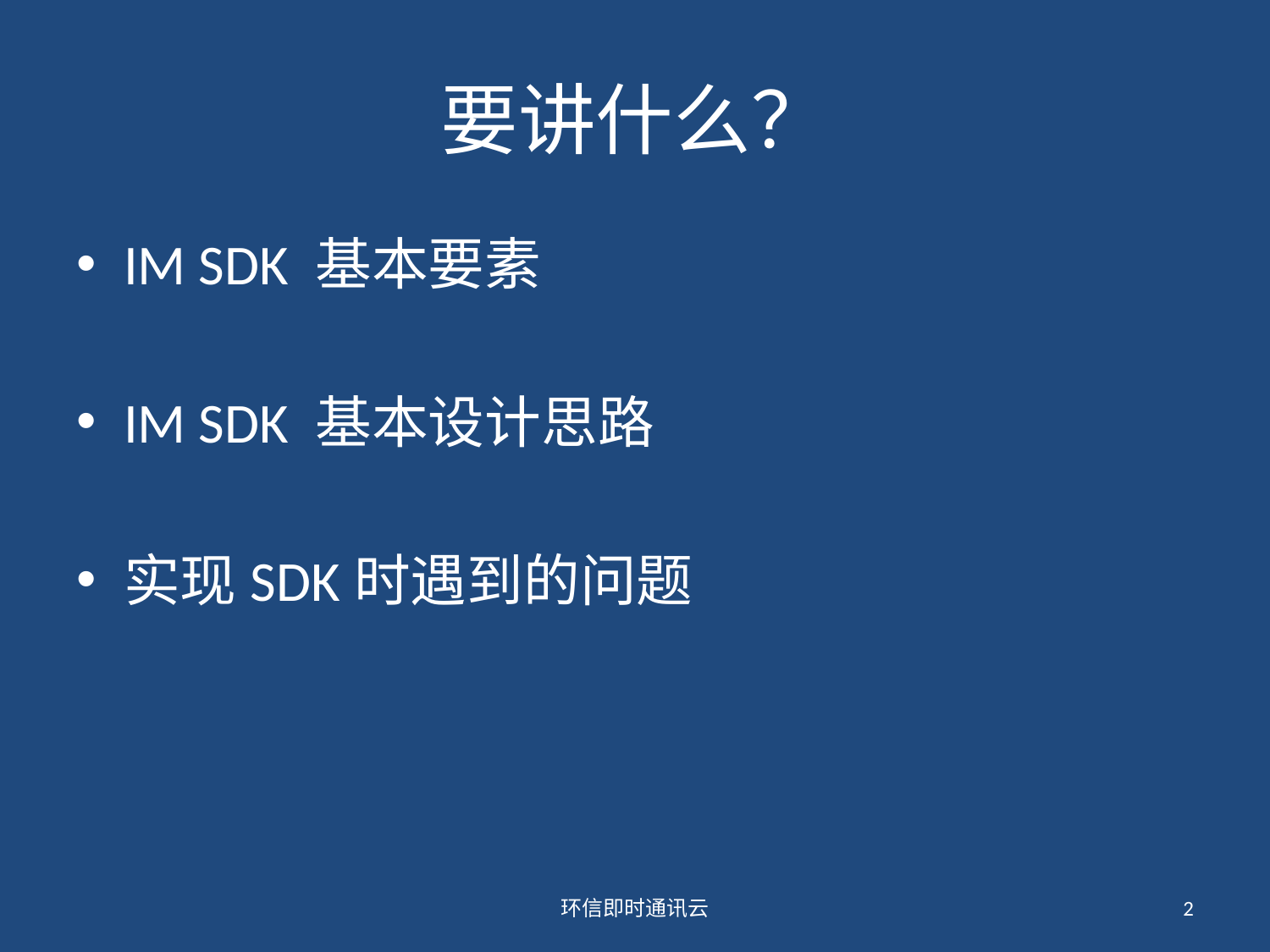

# 要讲什么？
IM SDK 基本要素

IM SDK 基本设计思路

实现SDK时遇到的问题

环信即时通讯云
2